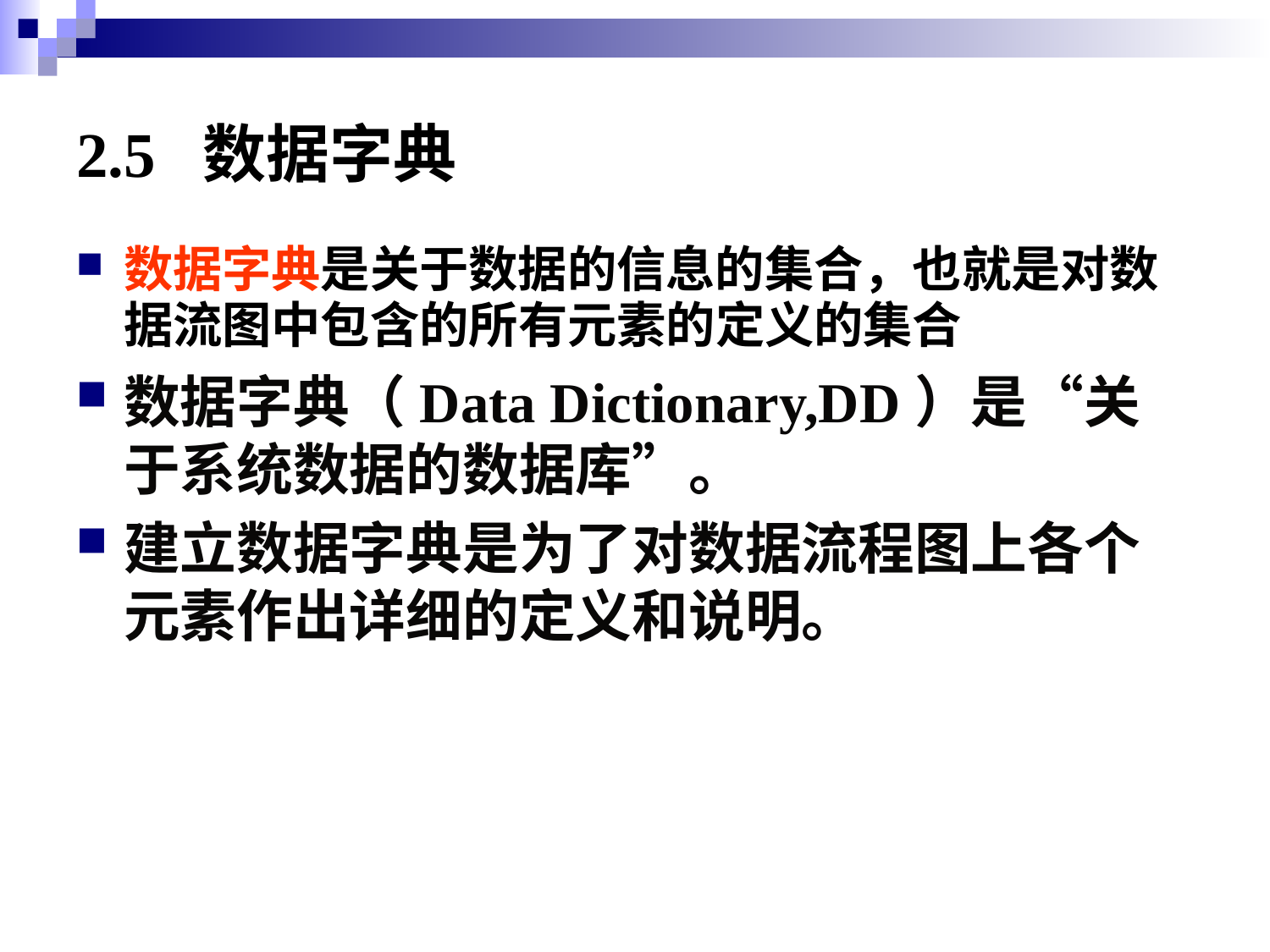

# 2.5  数据字典
数据字典是关于数据的信息的集合，也就是对数据流图中包含的所有元素的定义的集合
数据字典（Data Dictionary,DD）是“关于系统数据的数据库”。
建立数据字典是为了对数据流程图上各个元素作出详细的定义和说明。